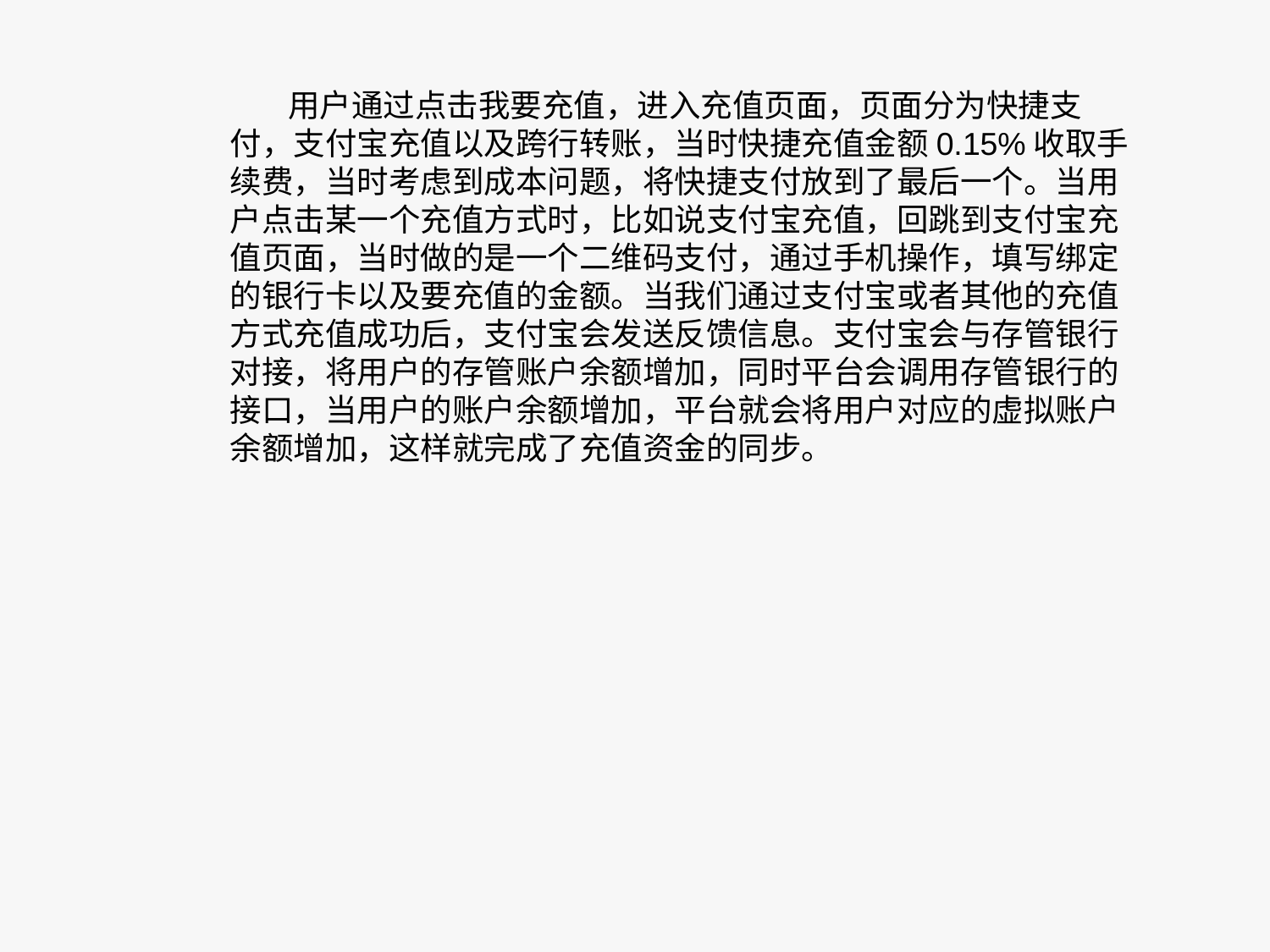

用户通过点击我要充值，进入充值页面，页面分为快捷支付，支付宝充值以及跨行转账，当时快捷充值金额0.15%收取手续费，当时考虑到成本问题，将快捷支付放到了最后一个。当用户点击某一个充值方式时，比如说支付宝充值，回跳到支付宝充值页面，当时做的是一个二维码支付，通过手机操作，填写绑定的银行卡以及要充值的金额。当我们通过支付宝或者其他的充值方式充值成功后，支付宝会发送反馈信息。支付宝会与存管银行对接，将用户的存管账户余额增加，同时平台会调用存管银行的接口，当用户的账户余额增加，平台就会将用户对应的虚拟账户余额增加，这样就完成了充值资金的同步。